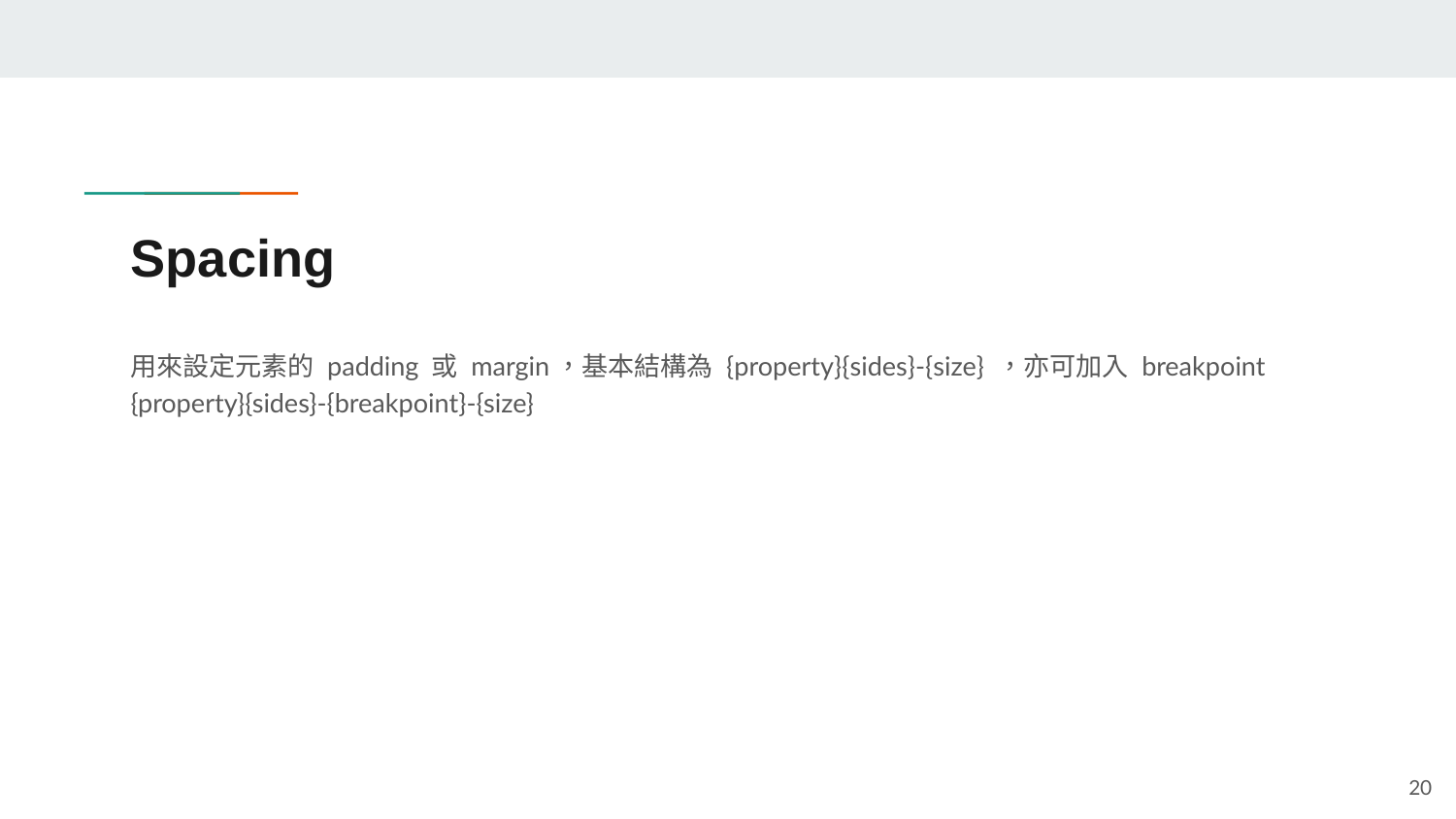

# Spacing
用來設定元素的 padding 或 margin，基本結構為 {property}{sides}-{size} ，亦可加入 breakpoint {property}{sides}-{breakpoint}-{size}

20